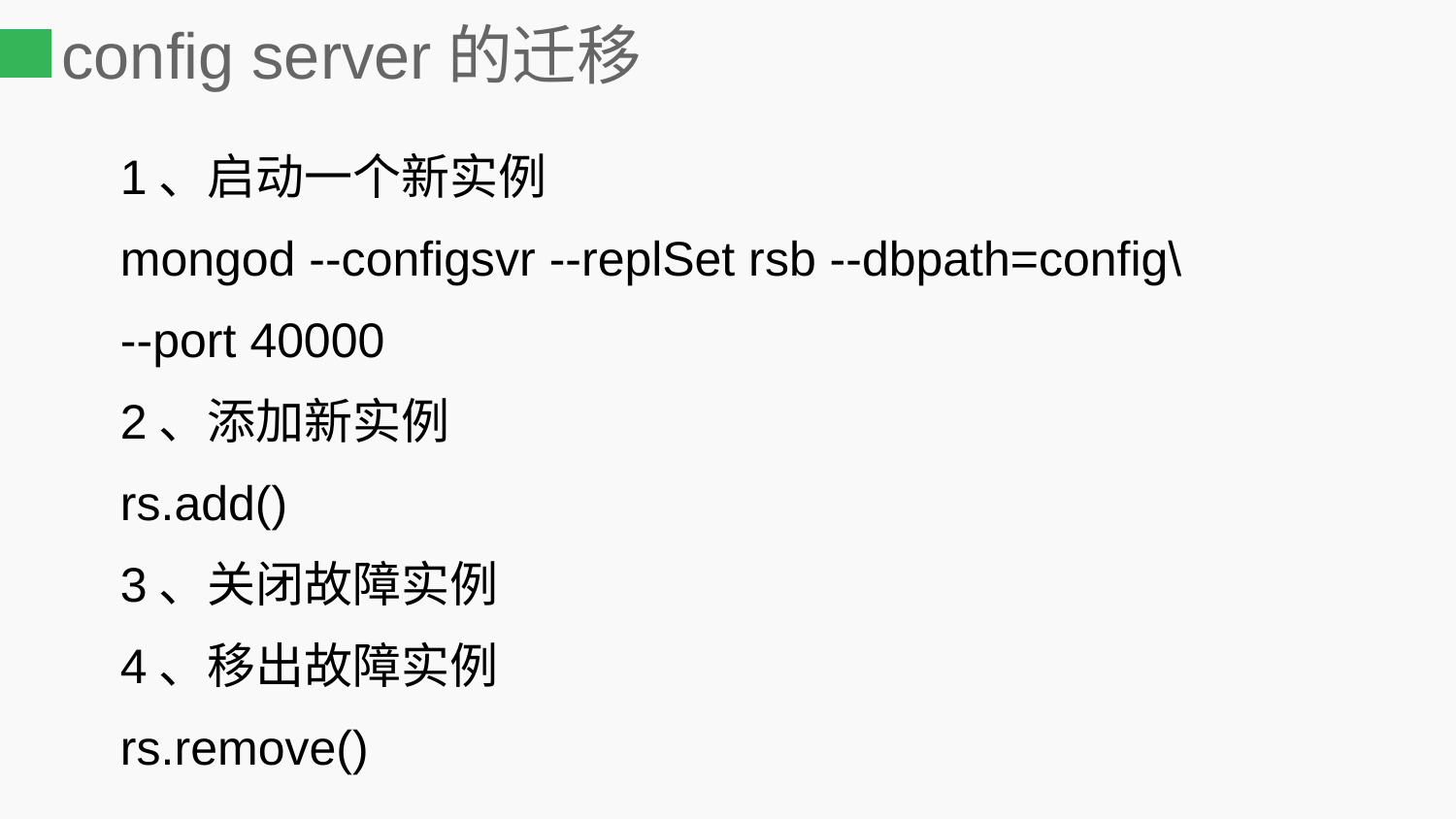

# config server的迁移
1、启动一个新实例
mongod --configsvr --replSet rsb --dbpath=config\ --port 40000
2、添加新实例
rs.add()
3、关闭故障实例
4、移出故障实例
rs.remove()